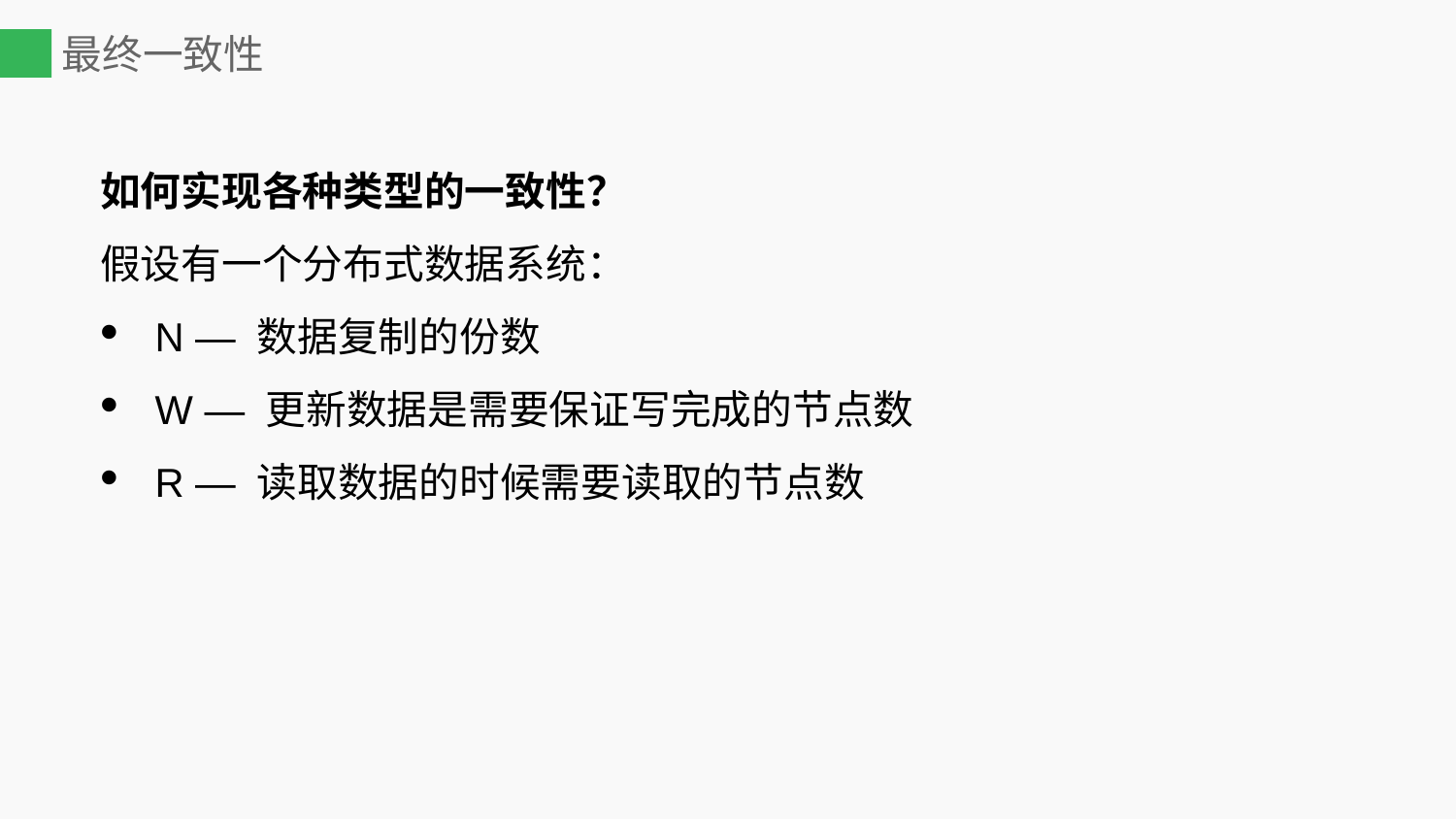

# 最终一致性
如何实现各种类型的一致性？
假设有一个分布式数据系统：
N — 数据复制的份数
W — 更新数据是需要保证写完成的节点数
R — 读取数据的时候需要读取的节点数